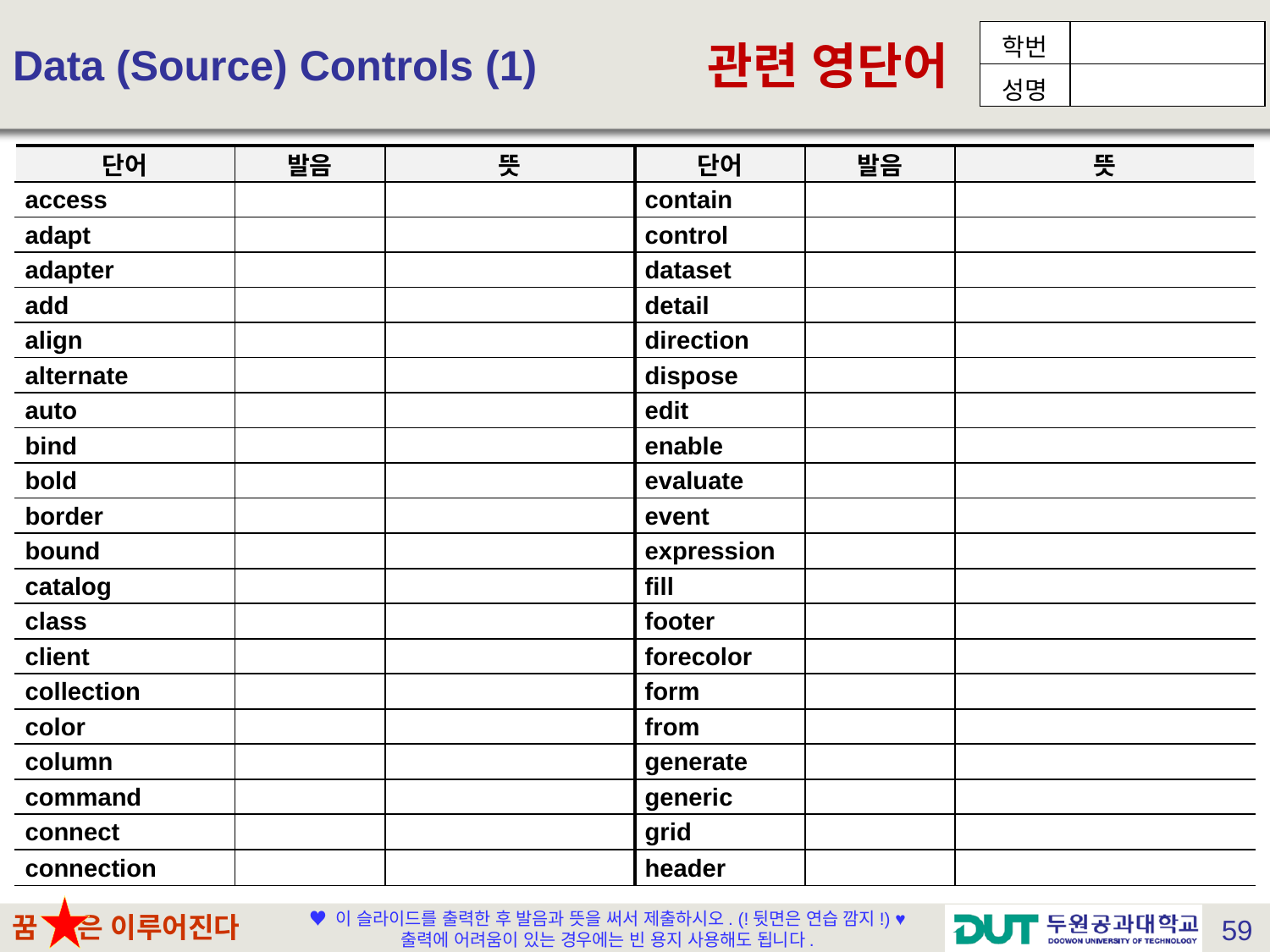

# Data (Source) Controls (1)
| 단어 | 발음 | 뜻 | 단어 | 발음 | 뜻 |
| --- | --- | --- | --- | --- | --- |
| access |  |  | contain |  |  |
| adapt |  |  | control |  |  |
| adapter |  |  | dataset |  |  |
| add |  |  | detail |  |  |
| align |  |  | direction |  |  |
| alternate |  |  | dispose |  |  |
| auto |  |  | edit |  |  |
| bind |  |  | enable |  |  |
| bold |  |  | evaluate |  |  |
| border |  |  | event |  |  |
| bound |  |  | expression |  |  |
| catalog |  |  | fill |  |  |
| class |  |  | footer |  |  |
| client |  |  | forecolor |  |  |
| collection |  |  | form |  |  |
| color |  |  | from |  |  |
| column |  |  | generate |  |  |
| command |  |  | generic |  |  |
| connect |  |  | grid |  |  |
| connection |  |  | header |  |  |